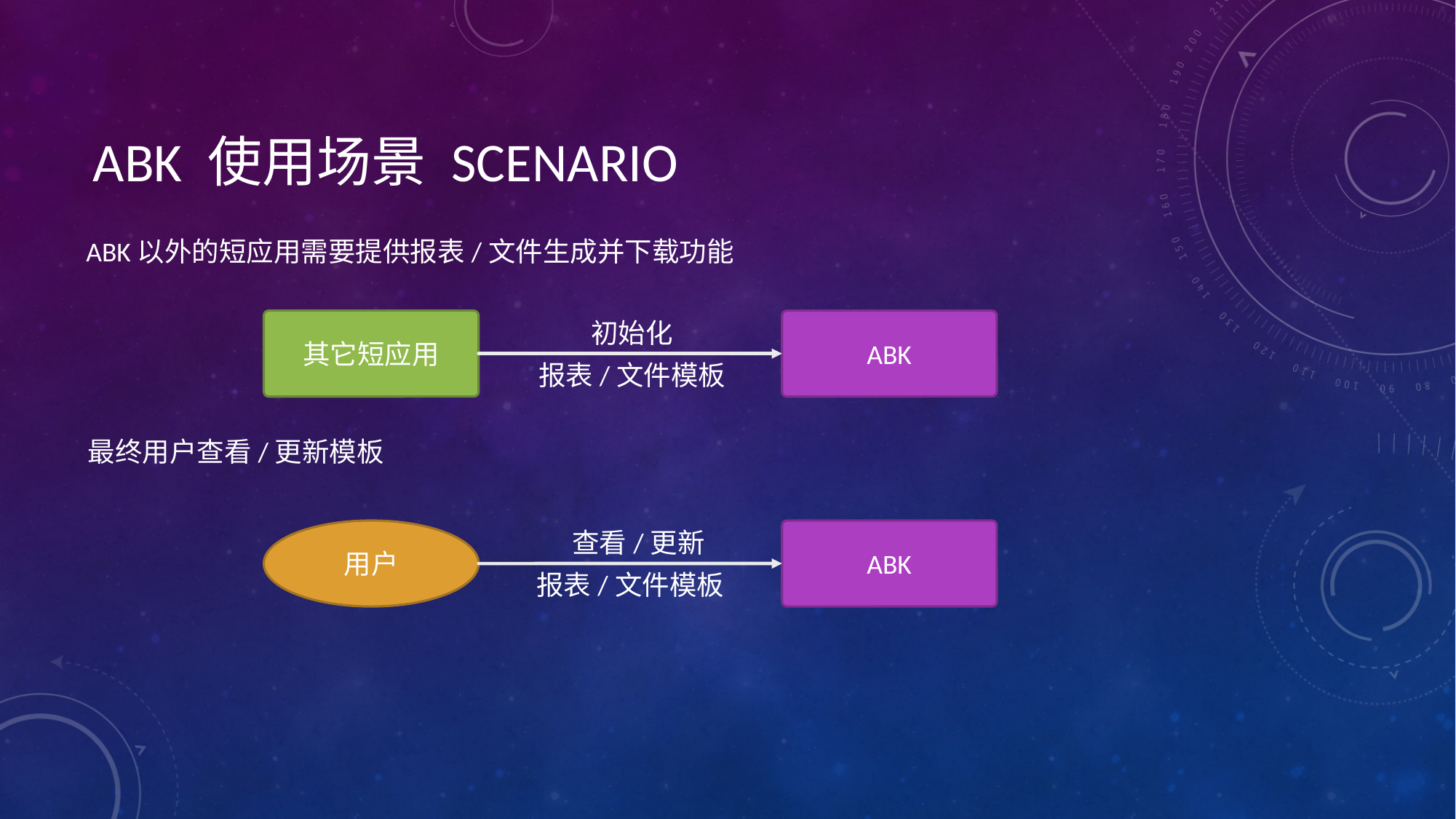

# ABK 使用场景 scenario
ABK以外的短应用需要提供报表/文件生成并下载功能
其它短应用
初始化
ABK
报表/文件模板
最终用户查看/更新模板
用户
查看/更新
ABK
报表/文件模板